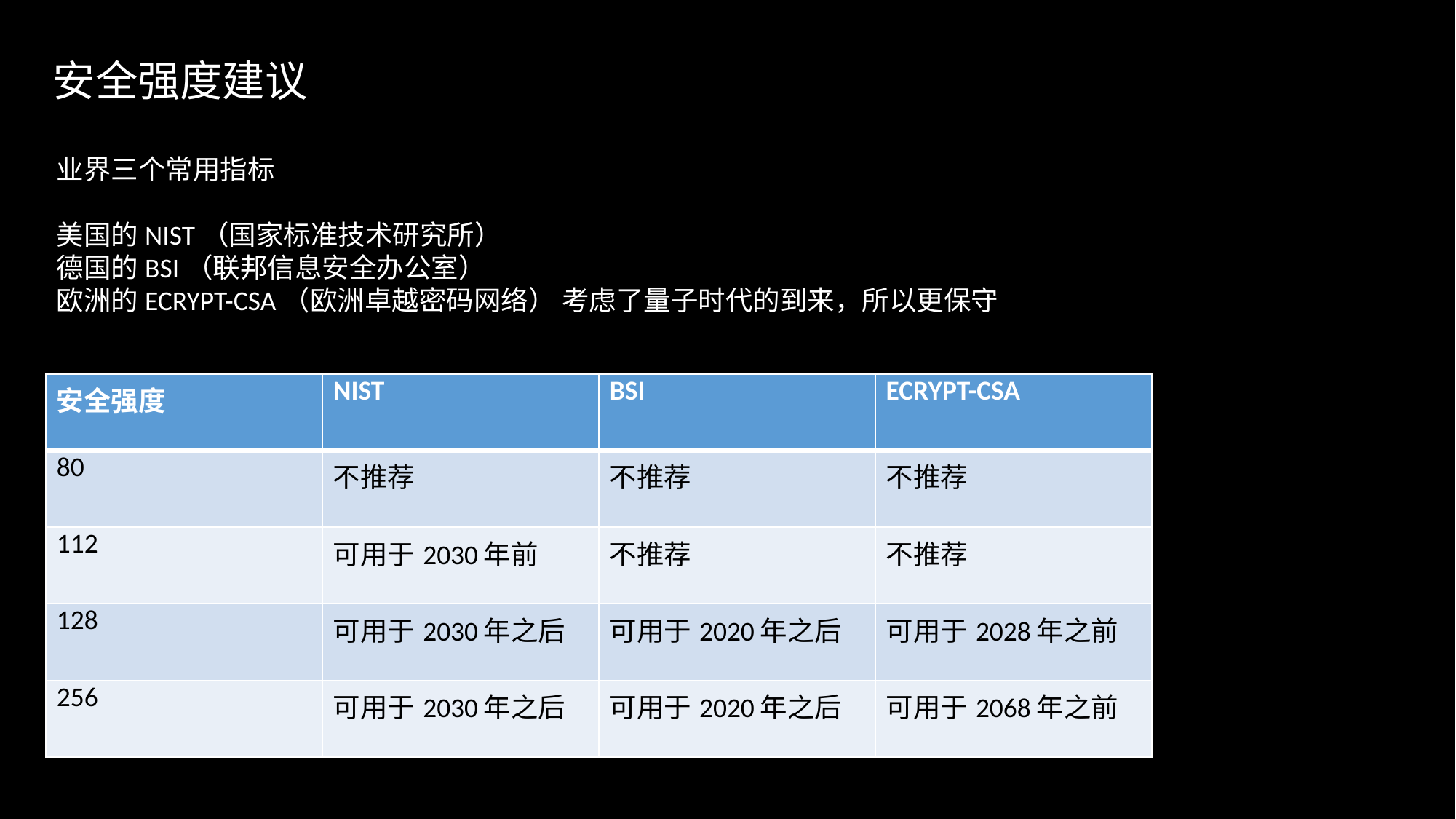

安全强度建议
业界三个常用指标

美国的NIST（国家标准技术研究所）
德国的BSI（联邦信息安全办公室）
欧洲的ECRYPT-CSA（欧洲卓越密码网络） 考虑了量子时代的到来，所以更保守

| 安全强度 | NIST | BSI | ECRYPT-CSA |
| --- | --- | --- | --- |
| 80 | 不推荐 | 不推荐 | 不推荐 |
| 112 | 可用于2030年前 | 不推荐 | 不推荐 |
| 128 | 可用于2030年之后 | 可用于2020年之后 | 可用于2028年之前 |
| 256 | 可用于2030年之后 | 可用于2020年之后 | 可用于2068年之前 |